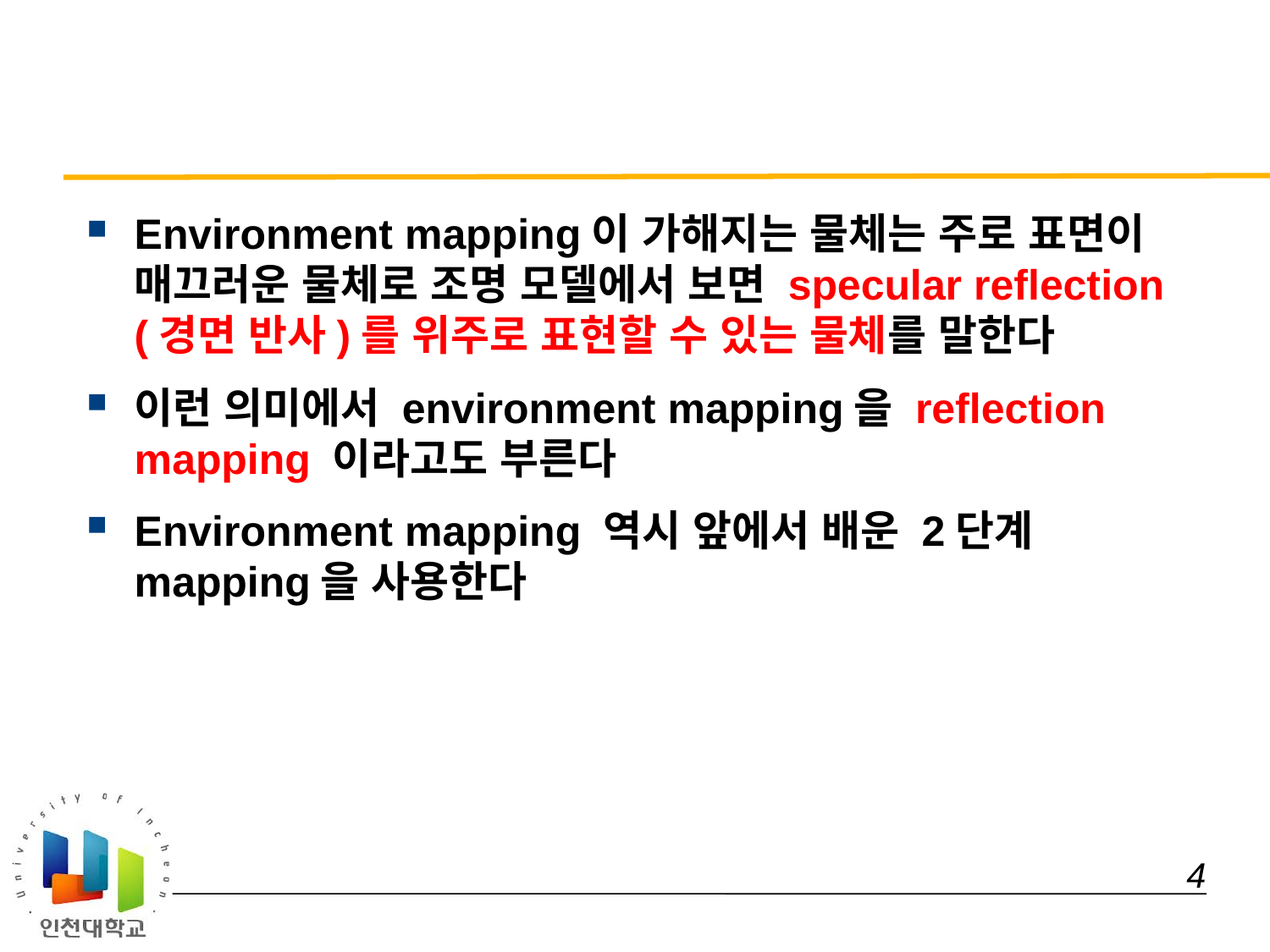

#
Environment mapping이 가해지는 물체는 주로 표면이 매끄러운 물체로 조명 모델에서 보면 specular reflection (경면 반사)를 위주로 표현할 수 있는 물체를 말한다
이런 의미에서 environment mapping을 reflection mapping 이라고도 부른다
Environment mapping 역시 앞에서 배운 2단계 mapping을 사용한다
 4